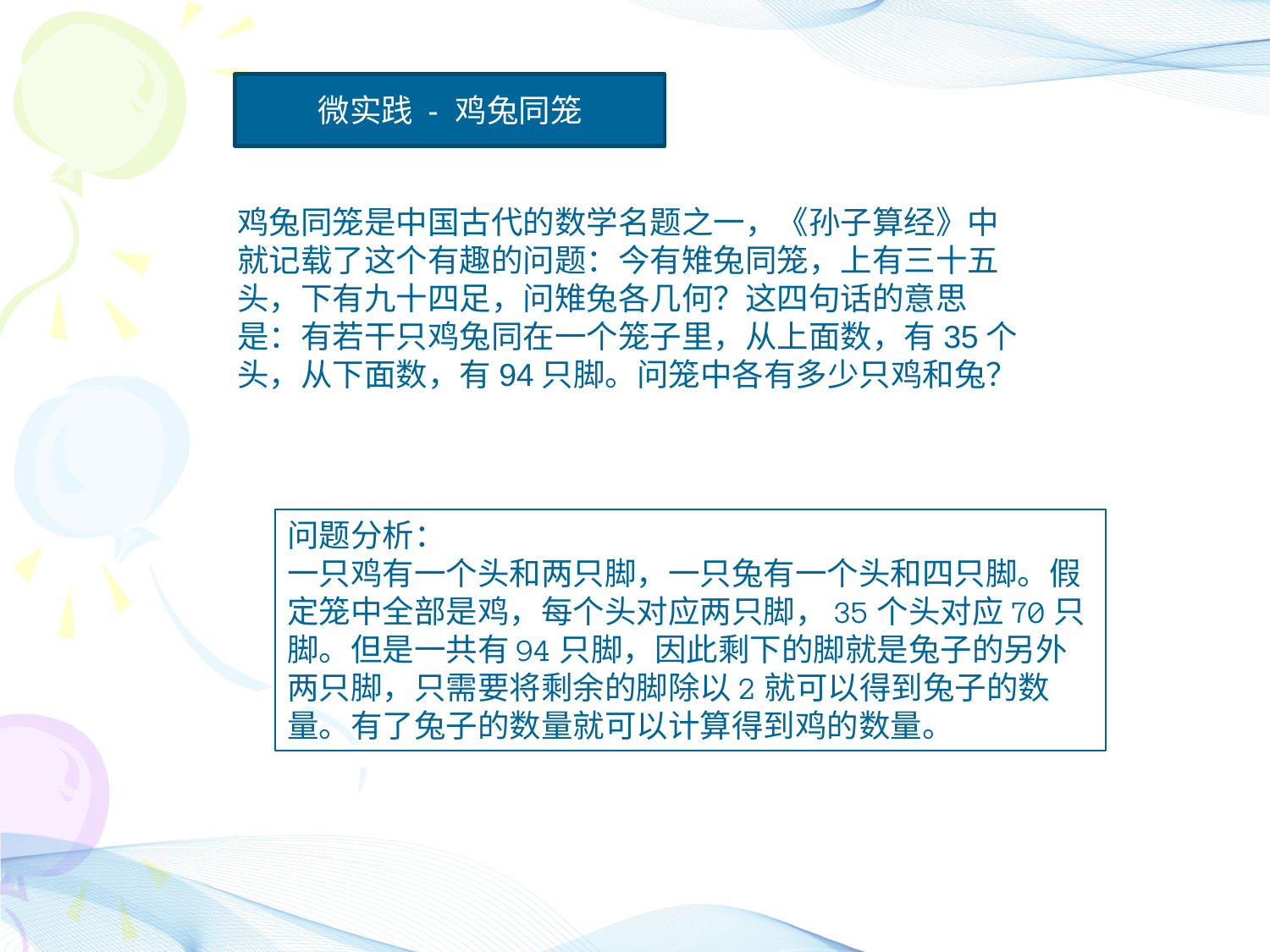

微实践 - 鸡兔同笼
鸡兔同笼是中国古代的数学名题之一，《孙子算经》中就记载了这个有趣的问题：今有雉兔同笼，上有三十五头，下有九十四足，问雉兔各几何？​这四句话的意思是：有若干只鸡兔同在一个笼子里，从上面数，有35个头，从下面数，有94只脚。问笼中各有多少只鸡和兔？
问题分析：
一只鸡有一个头和两只脚，一只兔有一个头和四只脚。假定笼中全部是鸡，每个头对应两只脚，35个头对应70只脚。但是一共有94只脚，因此剩下的脚就是兔子的另外两只脚，只需要将剩余的脚除以2就可以得到兔子的数量。有了兔子的数量就可以计算得到鸡的数量。